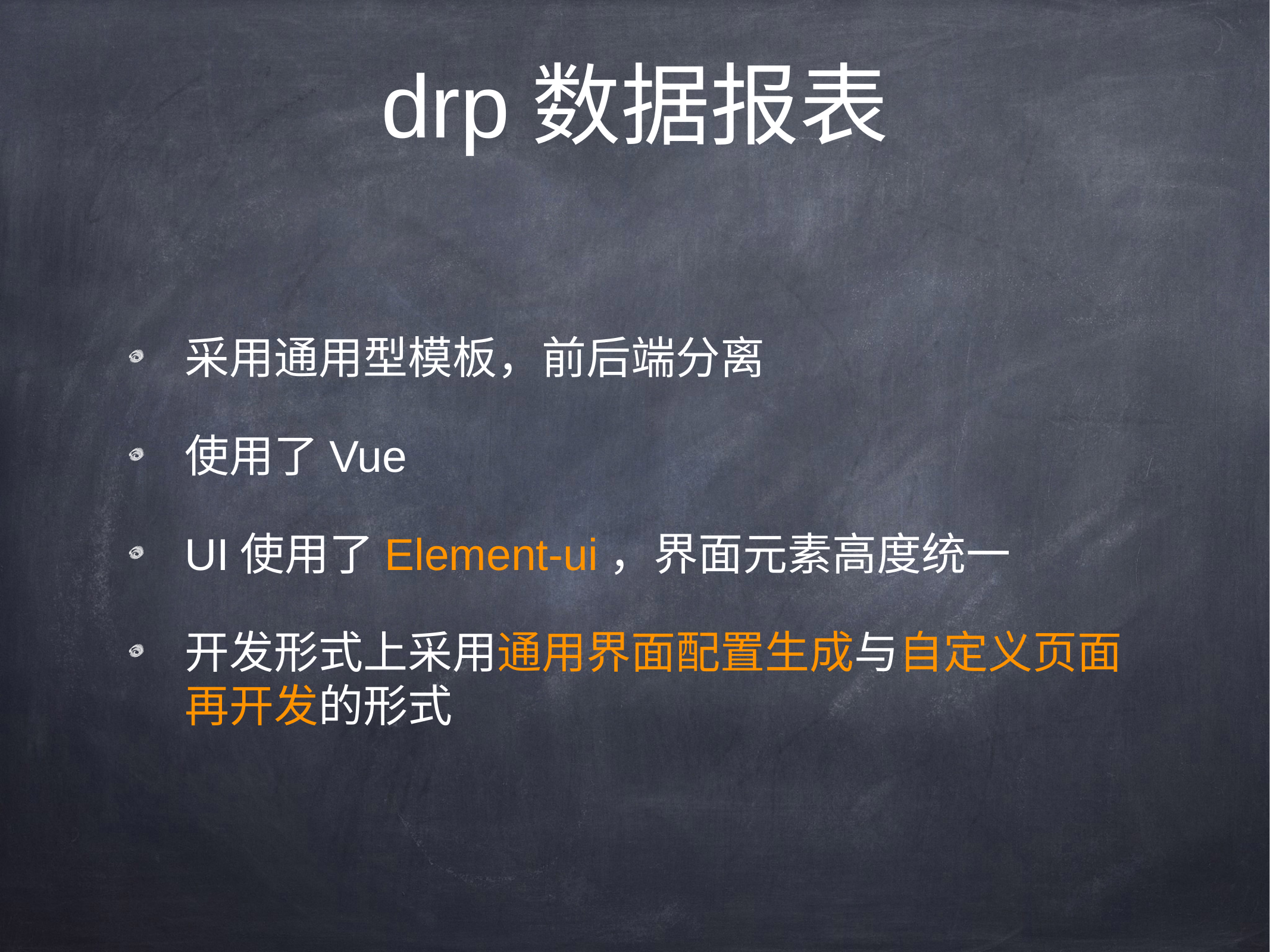

# drp数据报表
采用通用型模板，前后端分离
使用了Vue
UI使用了Element-ui，界面元素高度统一
开发形式上采用通用界面配置生成与自定义页面再开发的形式